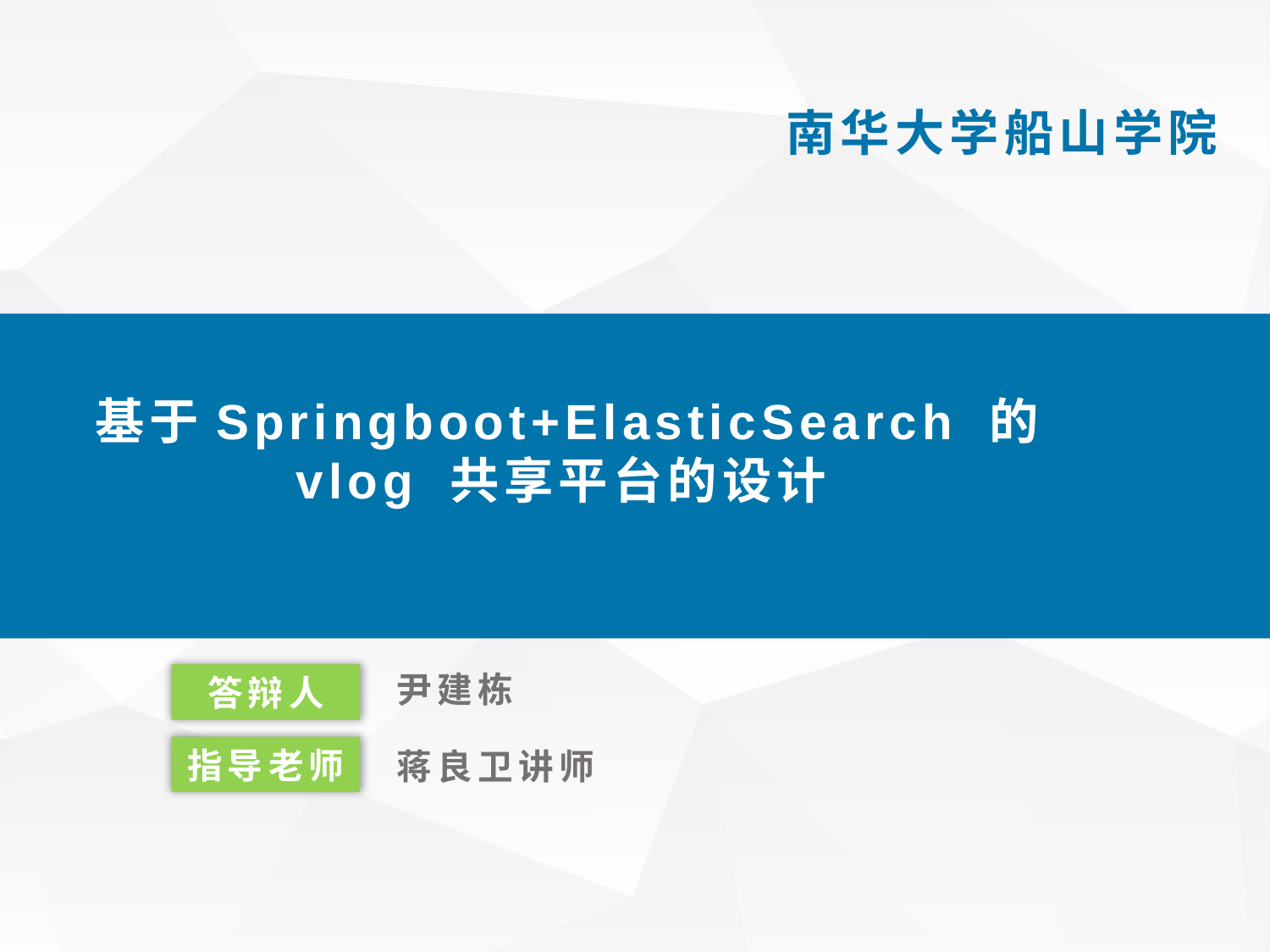

南华大学船山学院

我们毕业啦
其实是答辩的标题地方
基于Springboot+ElasticSearch 的 vlog 共享平台的设计
尹建栋
答辩人
指导老师
蒋良卫讲师